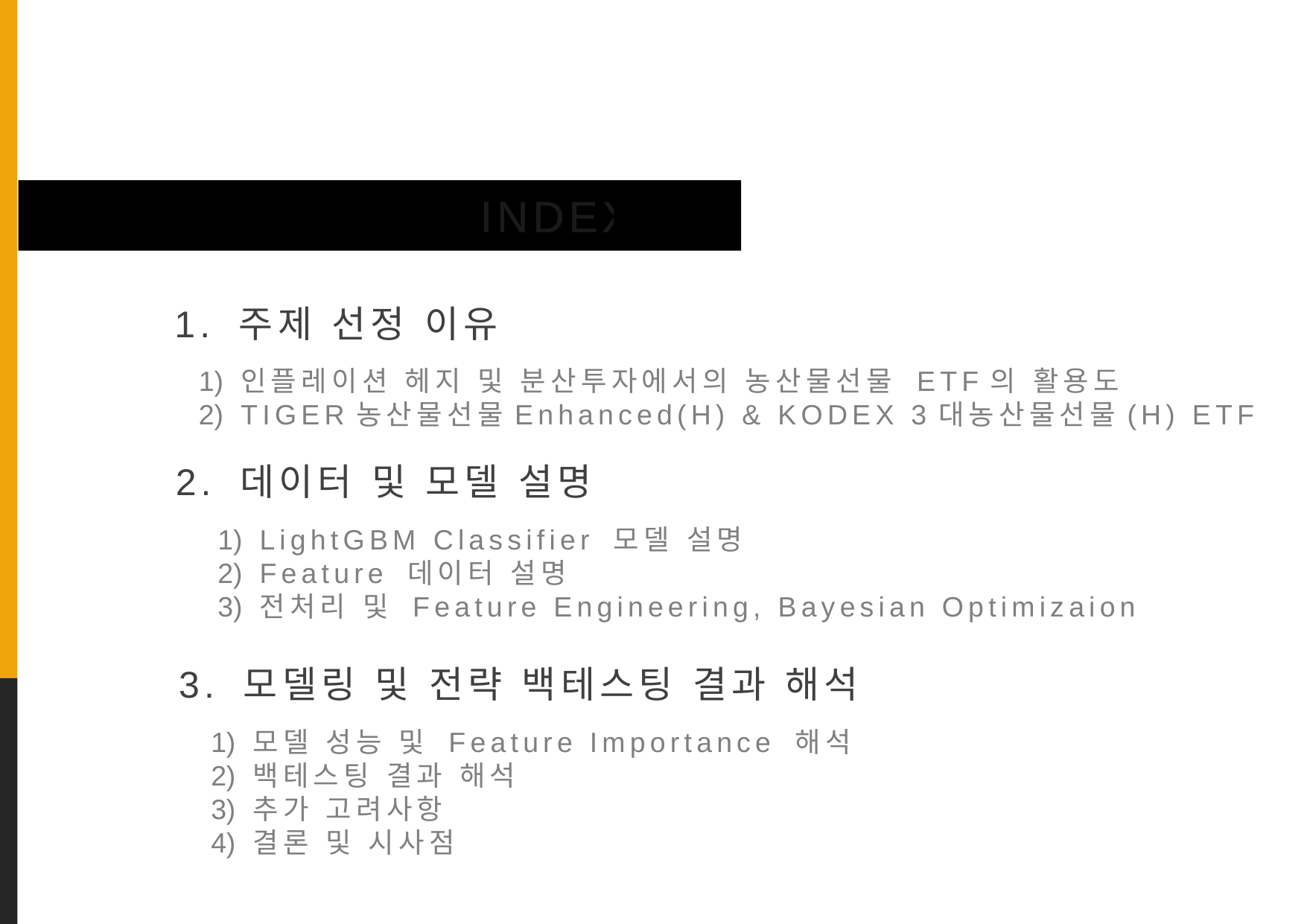

INDEX
1. 주제 선정 이유
인플레이션 헤지 및 분산투자에서의 농산물선물 ETF의 활용도
TIGER농산물선물Enhanced(H) & KODEX 3대농산물선물(H) ETF
2. 데이터 및 모델 설명
LightGBM Classifier 모델 설명
Feature 데이터 설명
전처리 및 Feature Engineering, Bayesian Optimizaion
3. 모델링 및 전략 백테스팅 결과 해석
모델 성능 및 Feature Importance 해석
백테스팅 결과 해석
추가 고려사항
결론 및 시사점